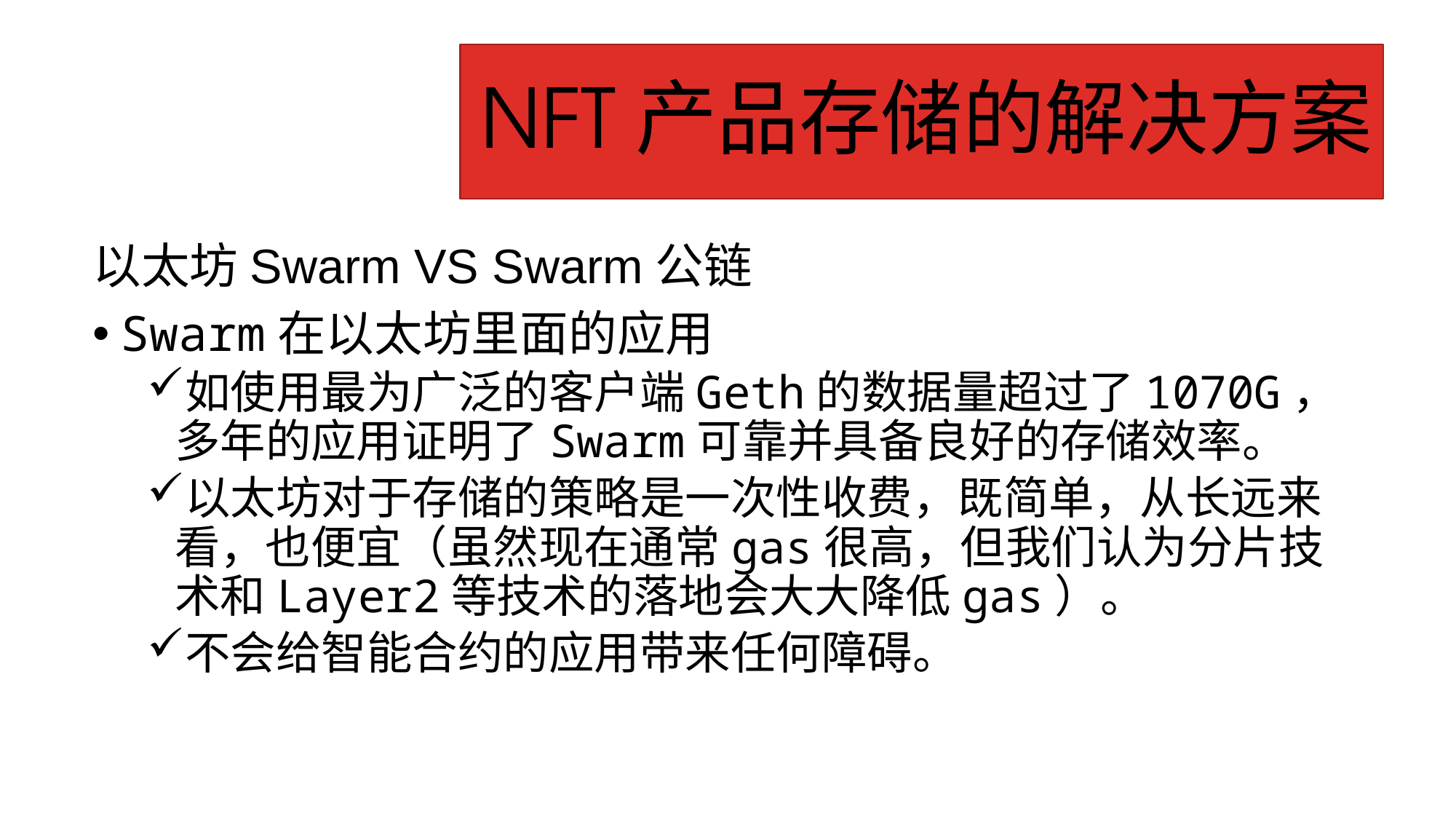

# NFT产品存储的解决方案
以太坊Swarm VS Swarm公链
Swarm在以太坊里面的应用
如使用最为广泛的客户端Geth的数据量超过了1070G，多年的应用证明了Swarm可靠并具备良好的存储效率。
以太坊对于存储的策略是一次性收费，既简单，从长远来看，也便宜（虽然现在通常gas很高，但我们认为分片技术和Layer2等技术的落地会大大降低gas）。
不会给智能合约的应用带来任何障碍。